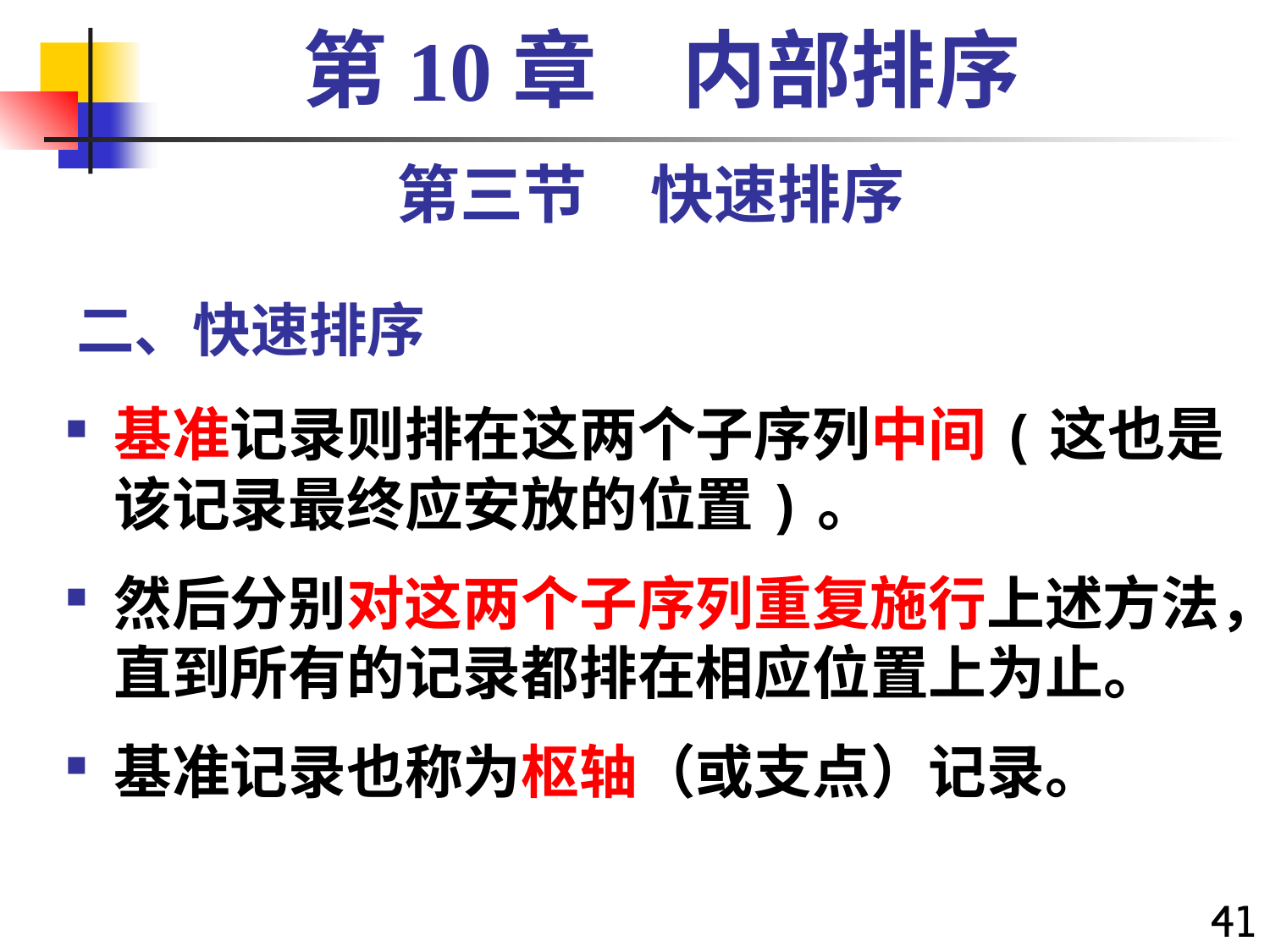

第10章　内部排序
第三节　快速排序
# 二、快速排序
基准记录则排在这两个子序列中间(这也是该记录最终应安放的位置)。
然后分别对这两个子序列重复施行上述方法，直到所有的记录都排在相应位置上为止。
基准记录也称为枢轴（或支点）记录。
41